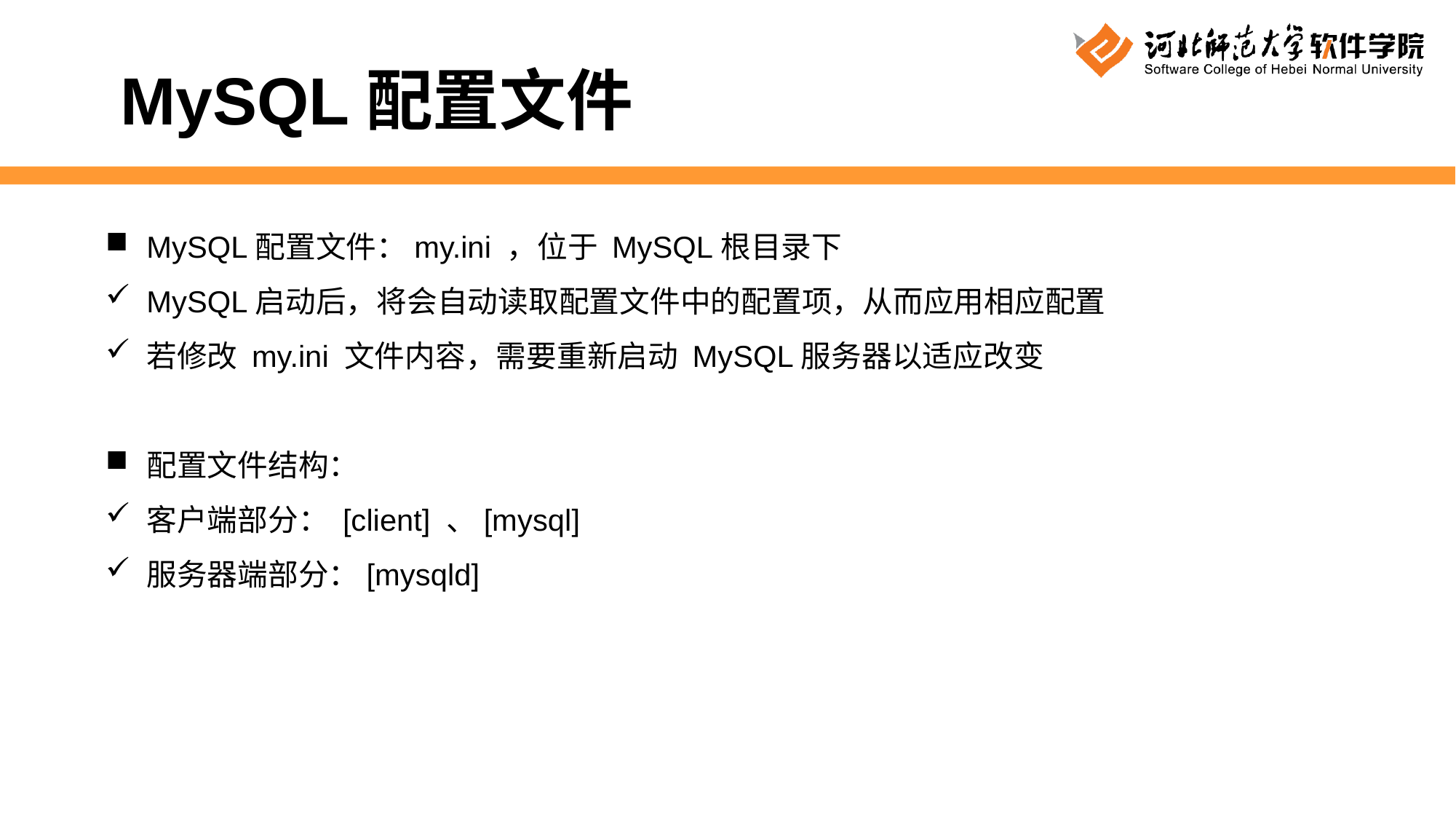

MySQL配置文件
MySQL配置文件：my.ini ，位于 MySQL根目录下
MySQL启动后，将会自动读取配置文件中的配置项，从而应用相应配置
若修改 my.ini 文件内容，需要重新启动 MySQL服务器以适应改变

配置文件结构：
客户端部分： [client] 、[mysql]
服务器端部分：[mysqld]